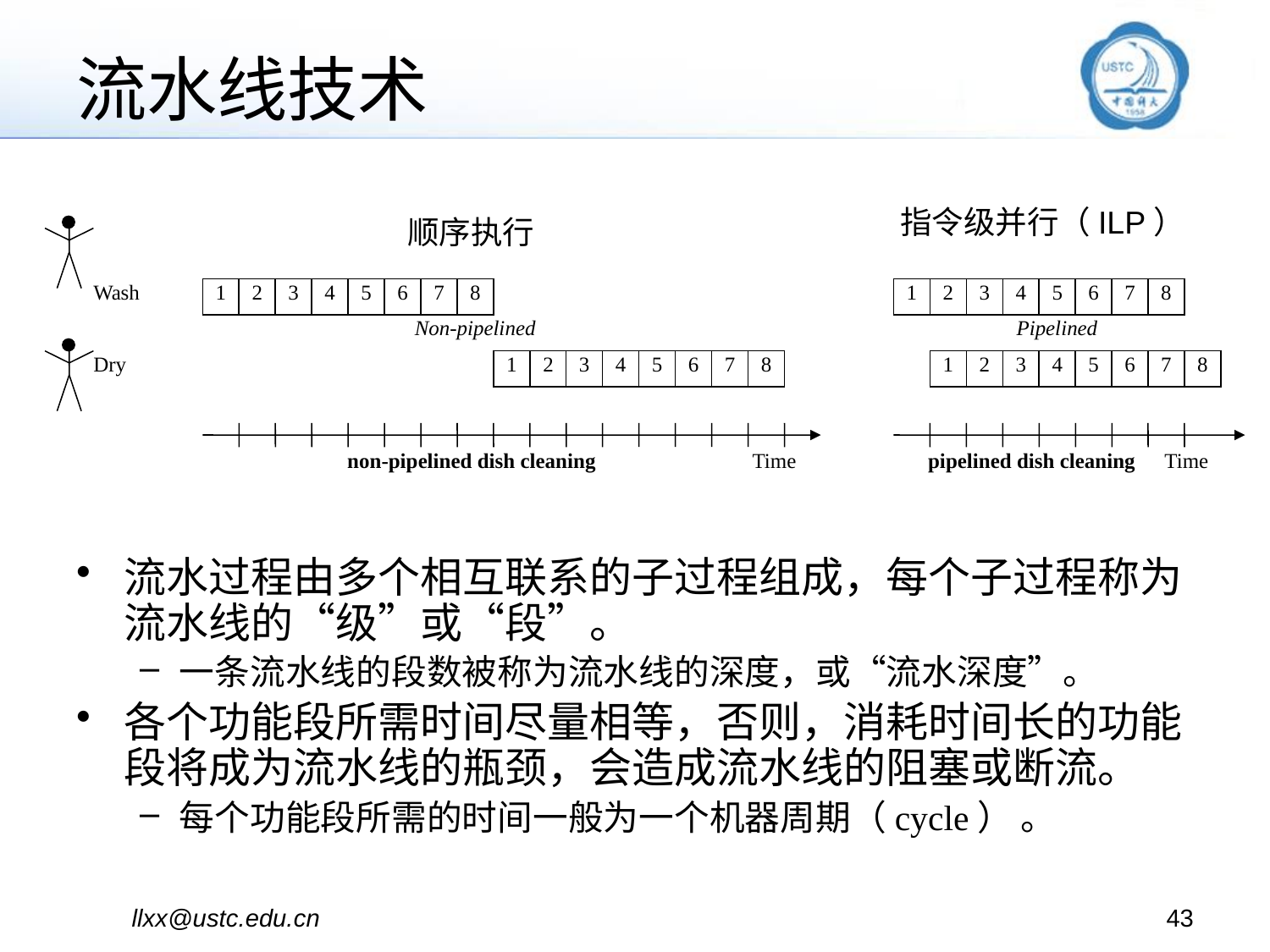

# 流水线技术
指令级并行（ILP）
顺序执行

Wash
1
2
3
4
5
6
7
8
1
2
3
4
5
6
7
8
Non-pipelined
Pipelined

Dry
1
2
3
4
5
6
7
8
1
2
3
4
5
6
7
8

non-pipelined dish cleaning
Time
pipelined dish cleaning
Time
流水过程由多个相互联系的子过程组成，每个子过程称为流水线的“级”或“段”。
一条流水线的段数被称为流水线的深度，或“流水深度”。
各个功能段所需时间尽量相等，否则，消耗时间长的功能段将成为流水线的瓶颈，会造成流水线的阻塞或断流。
每个功能段所需的时间一般为一个机器周期（cycle） 。
llxx@ustc.edu.cn
43